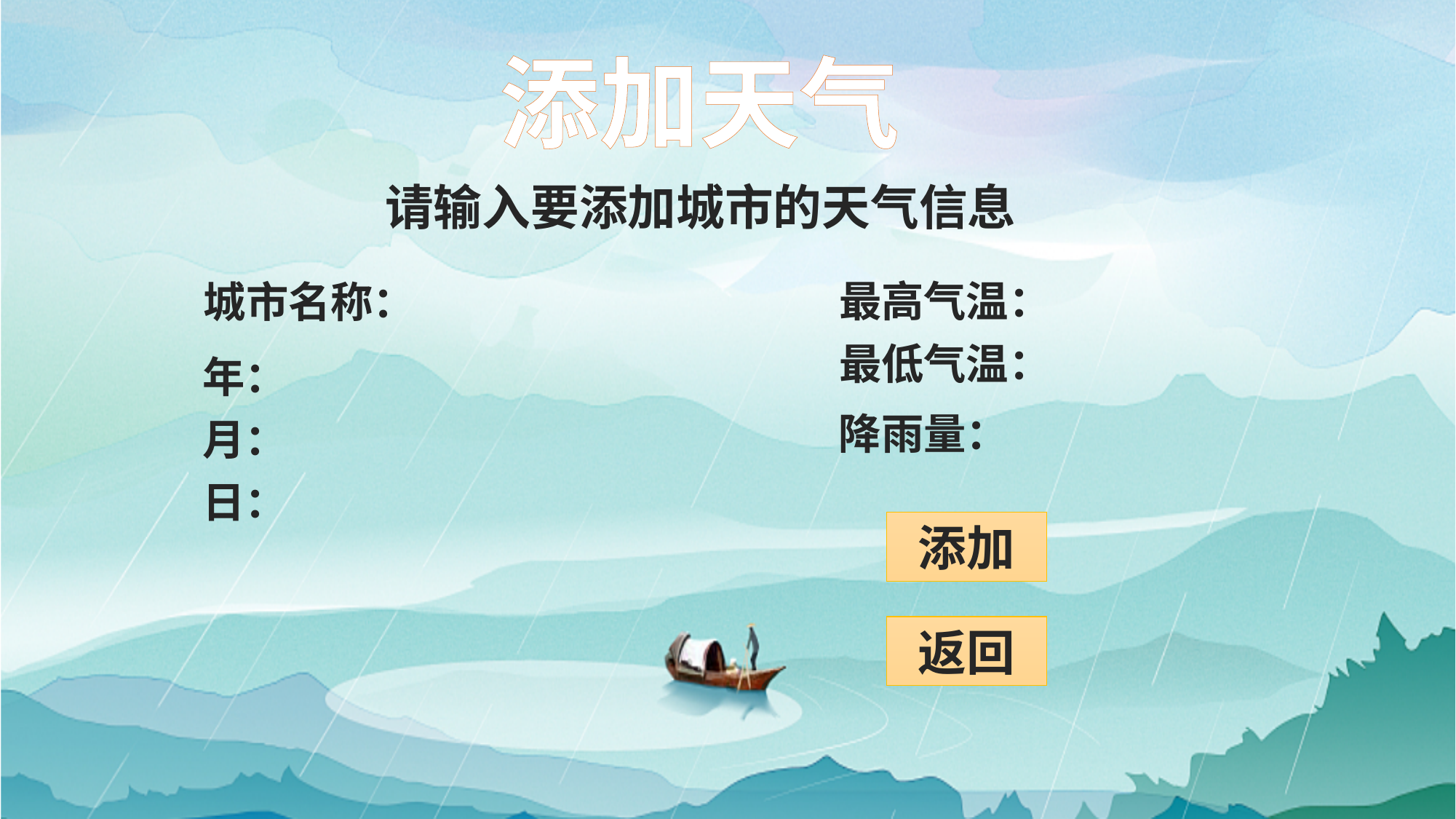

添加天气
请输入要添加城市的天气信息
最高气温：
城市名称：
最低气温：
年：
降雨量：
月：
日：
添加
返回